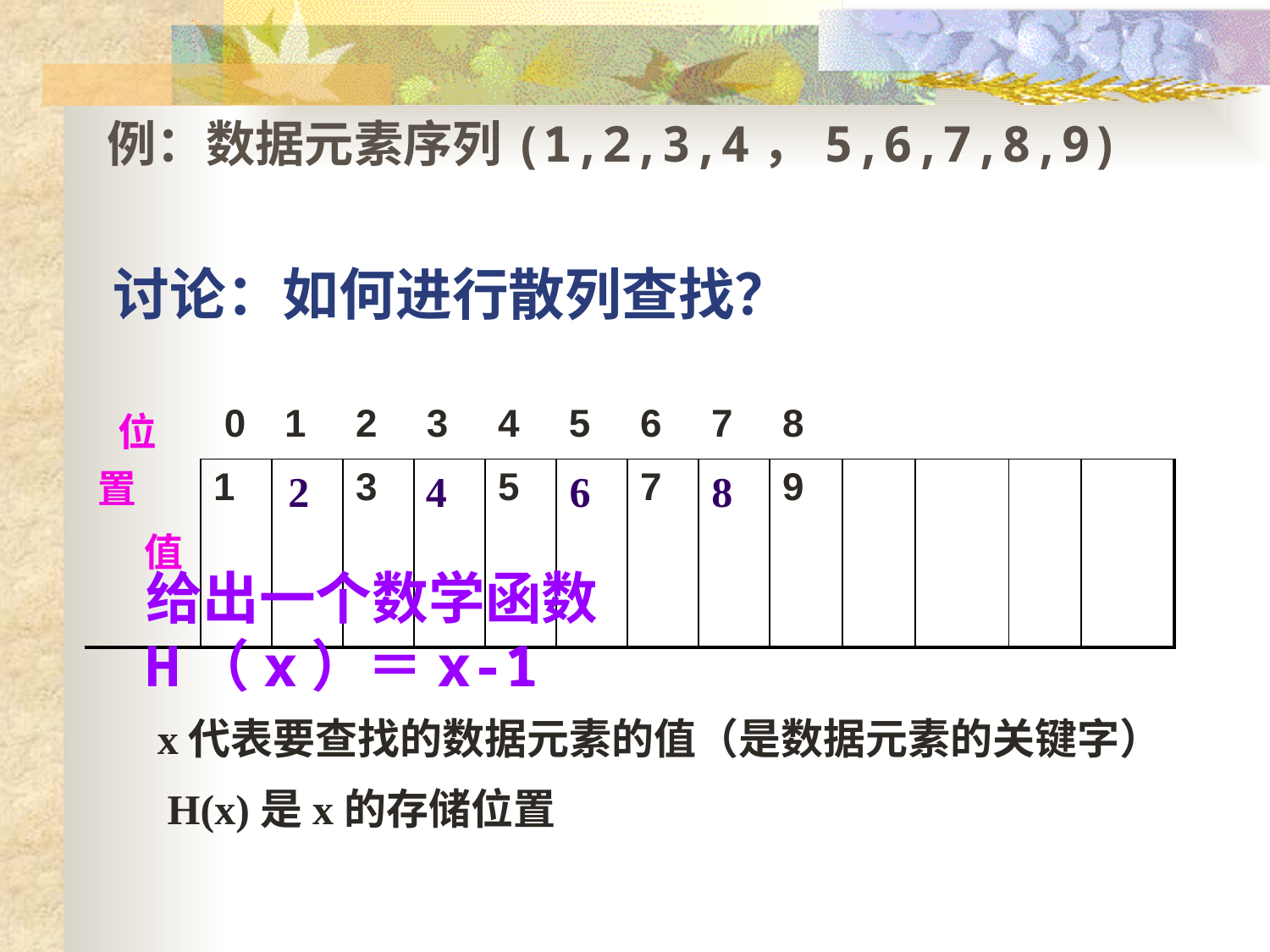

例：数据元素序列(1,2,3,4，5,6,7,8,9)
讨论：如何进行散列查找？
| 位置 值 | 0 | 1 | 2 | 3 | 4 | 5 | 6 | 7 | 8 |  |  |  |  |
| --- | --- | --- | --- | --- | --- | --- | --- | --- | --- | --- | --- | --- | --- |
|  | 1 |  | 3 |  | 5 |  | 7 |  | 9 |  |  |  |  |
2
4
6
8
给出一个数学函数
H（x）＝x-1
x代表要查找的数据元素的值（是数据元素的关键字）
H(x)是x的存储位置